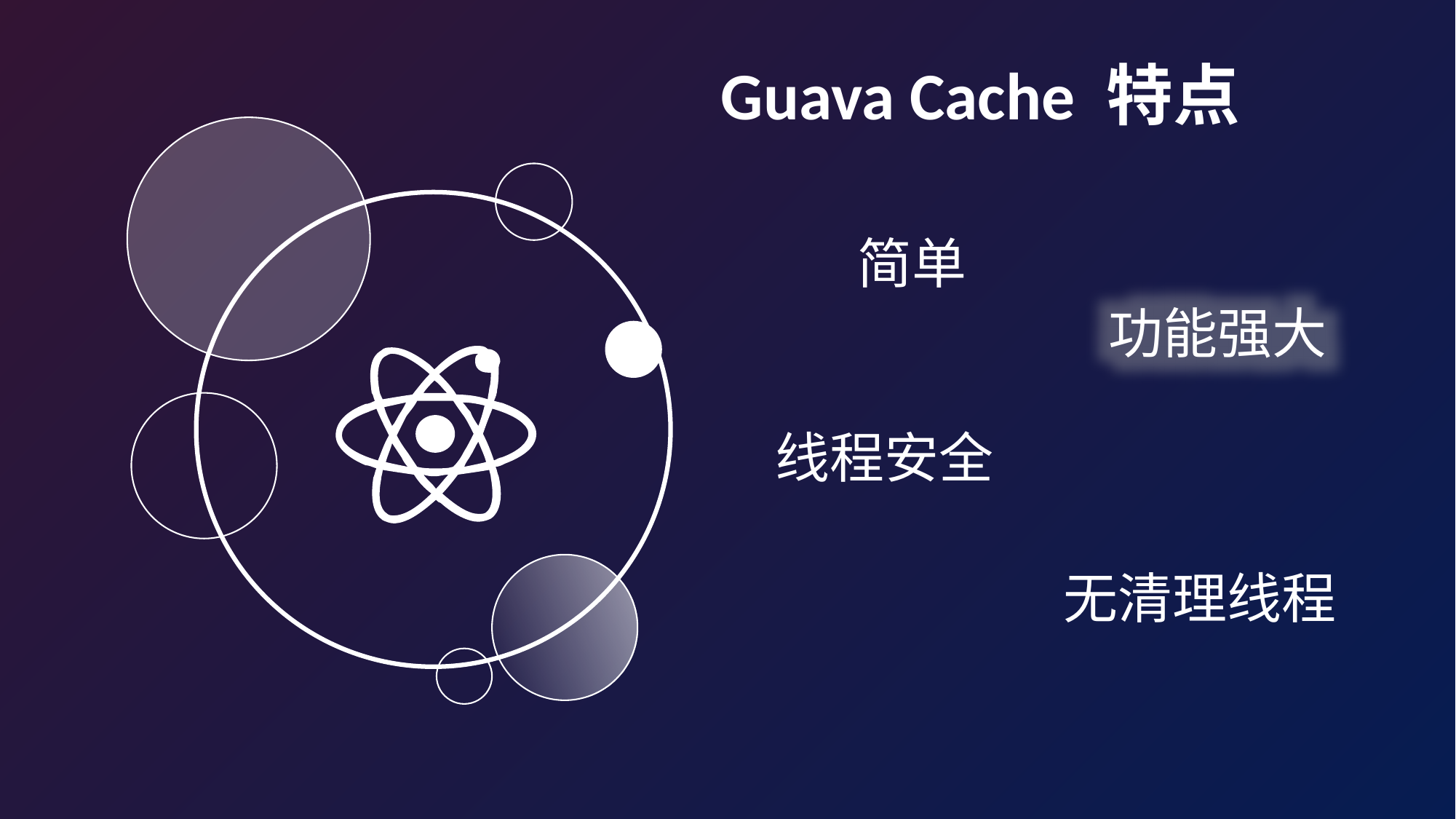

Guava Cache 特点

简单
功能强大
线程安全
无清理线程